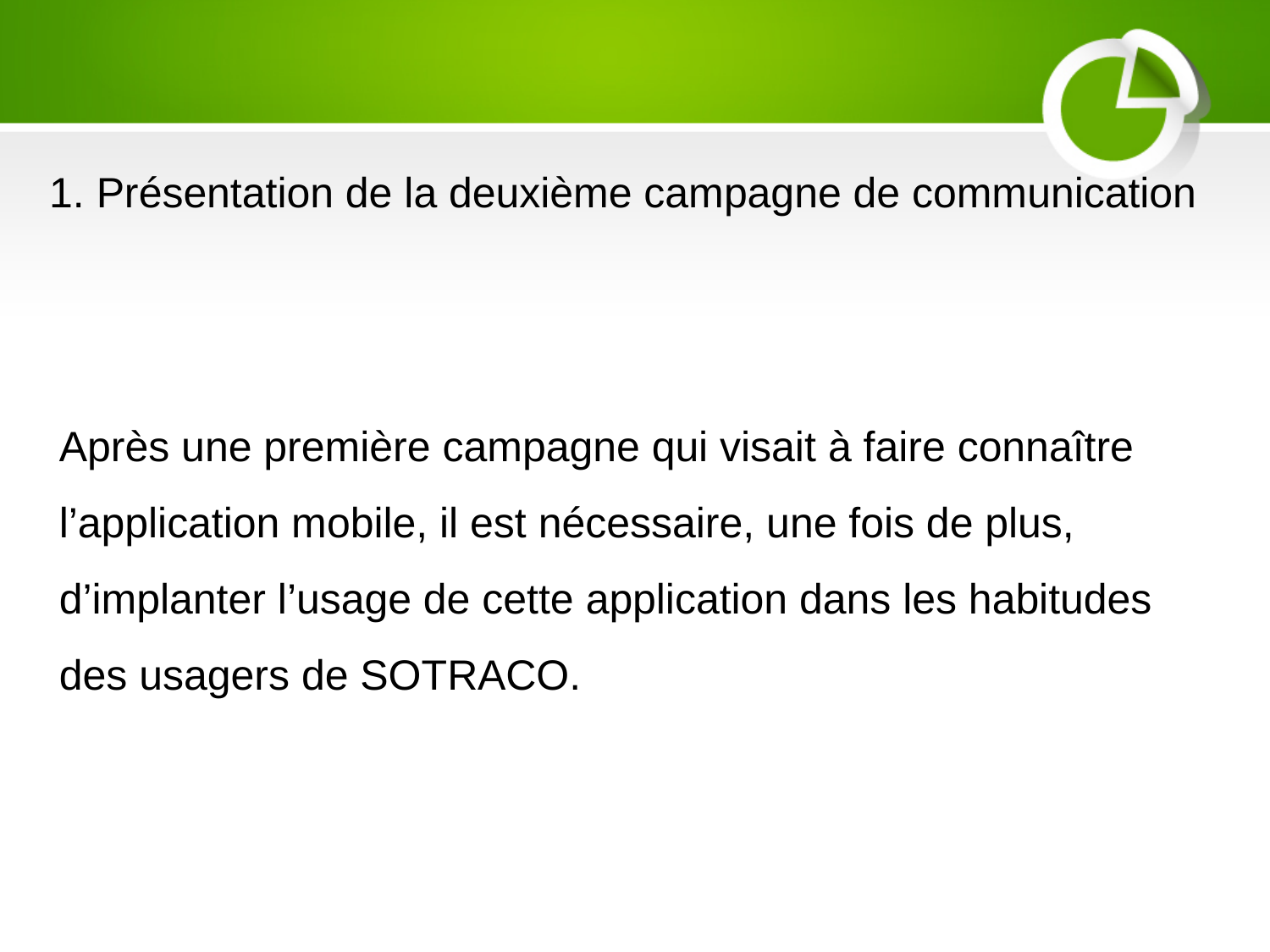

1. Présentation de la deuxième campagne de communication
内容
Après une première campagne qui visait à faire connaître l’application mobile, il est nécessaire, une fois de plus, d’implanter l’usage de cette application dans les habitudes des usagers de SOTRACO.